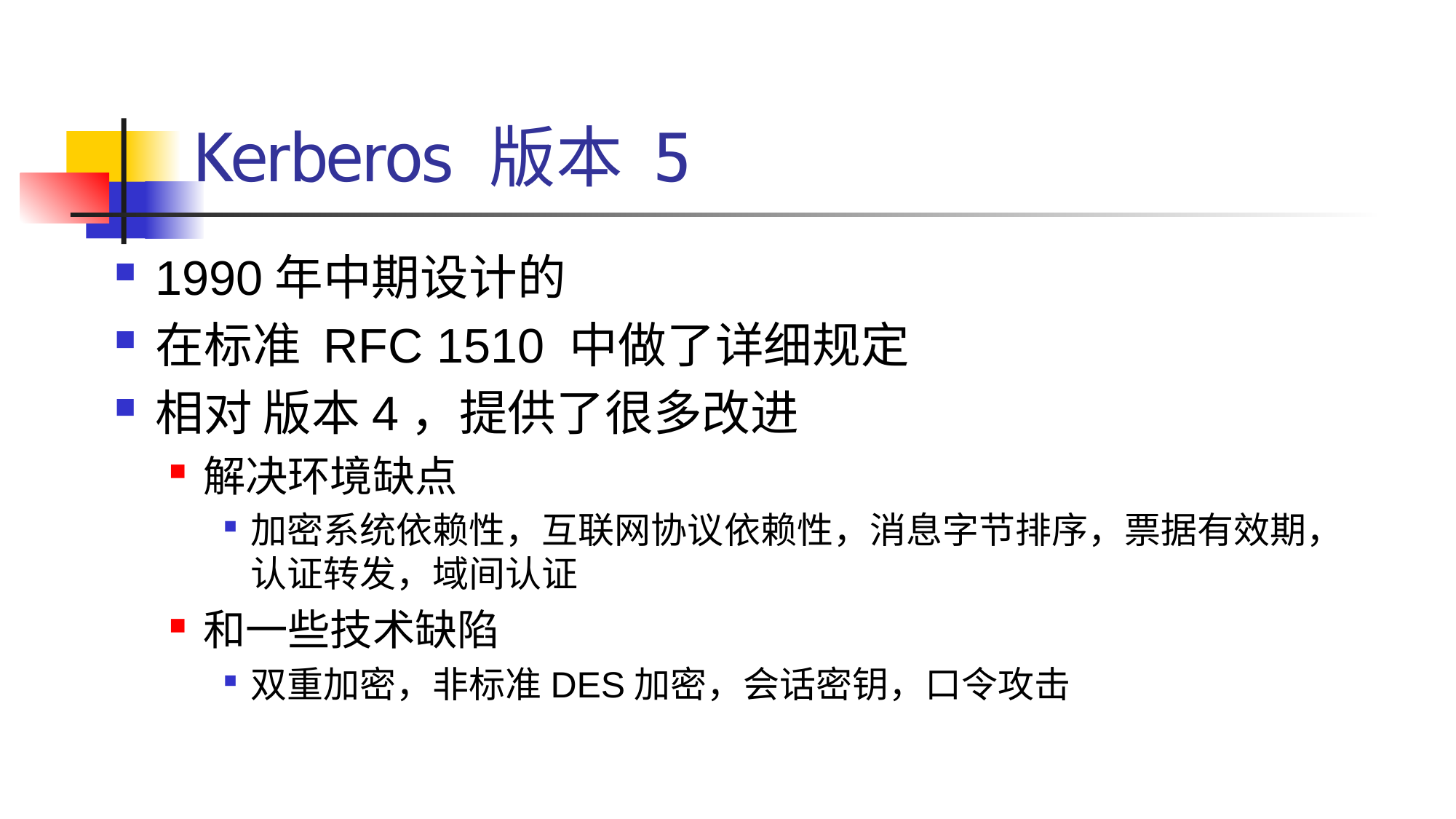

# Kerberos 版本 5
1990年中期设计的
在标准 RFC 1510 中做了详细规定
相对 版本4，提供了很多改进
解决环境缺点
加密系统依赖性，互联网协议依赖性，消息字节排序，票据有效期，认证转发，域间认证
和一些技术缺陷
双重加密，非标准DES加密，会话密钥，口令攻击